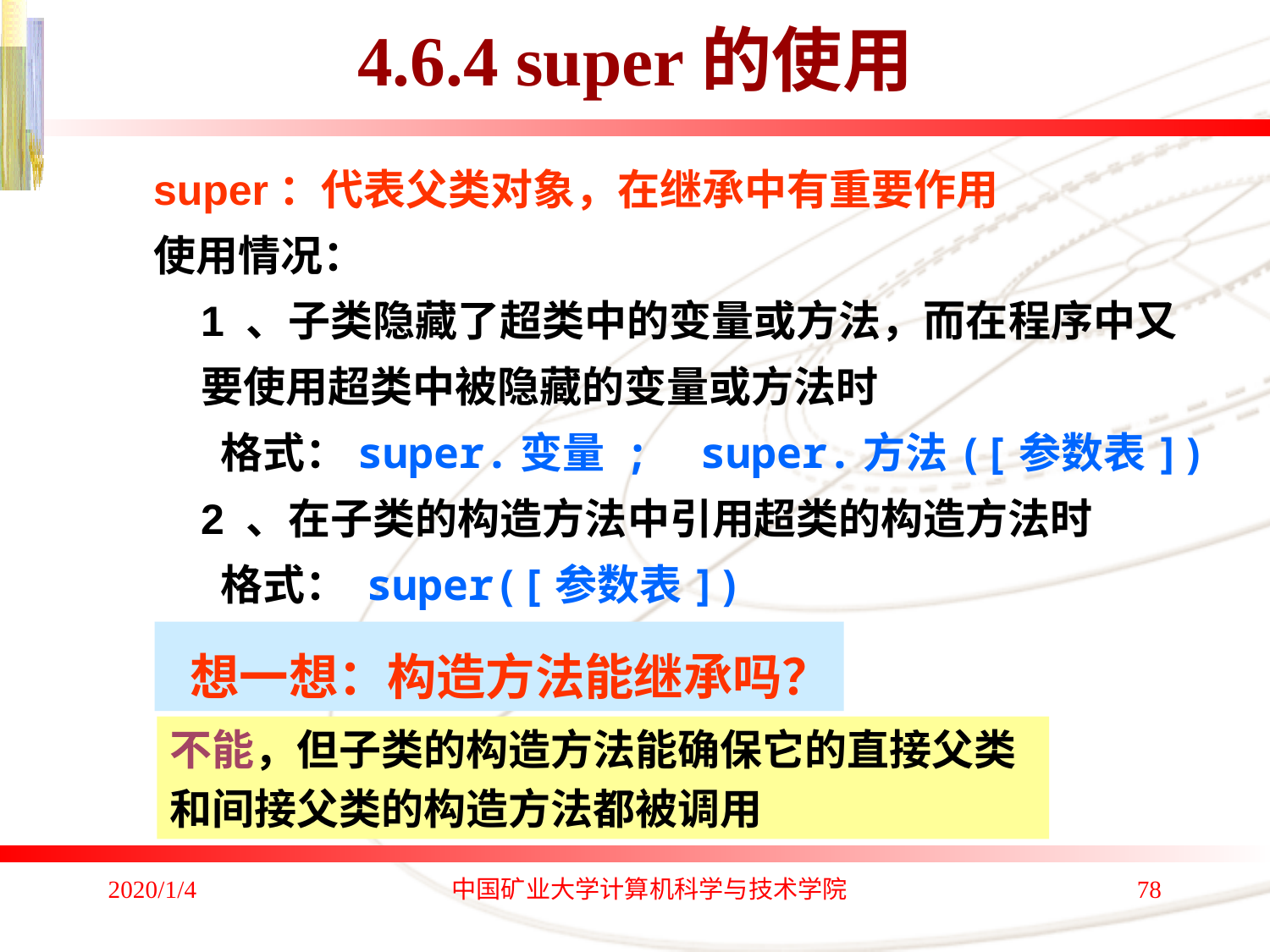

# 4.6.4 super的使用
super：代表父类对象，在继承中有重要作用
使用情况：
    1 、子类隐藏了超类中的变量或方法，而在程序中又要使用超类中被隐藏的变量或方法时
      格式：super.变量 ;  super.方法([参数表])
    2 、在子类的构造方法中引用超类的构造方法时
      格式： super([参数表])
 想一想：构造方法能继承吗？
不能，但子类的构造方法能确保它的直接父类
和间接父类的构造方法都被调用
2020/1/4
中国矿业大学计算机科学与技术学院
78